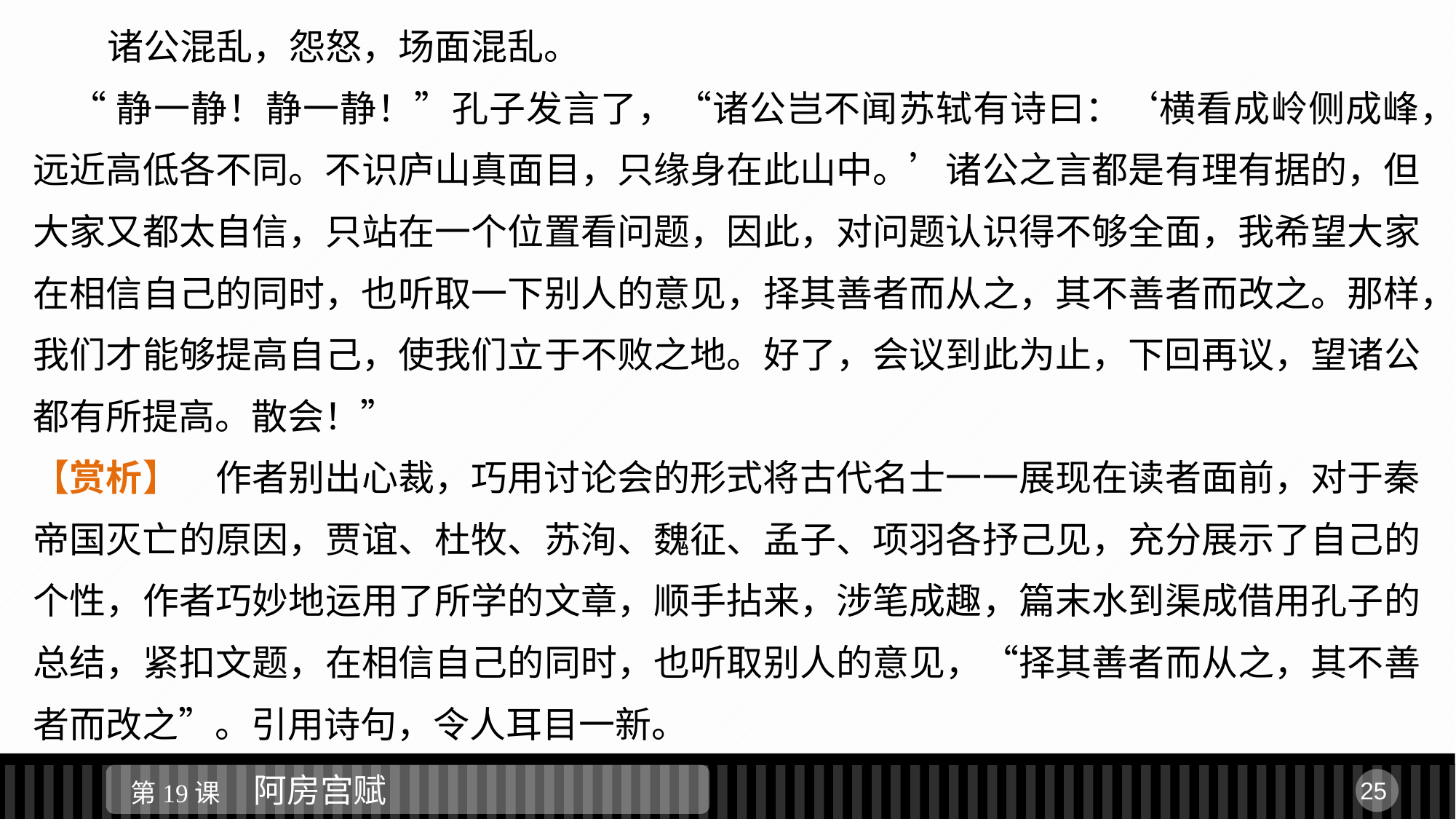

诸公混乱，怨怒，场面混乱。
    “静一静！静一静！”孔子发言了，“诸公岂不闻苏轼有诗曰：‘横看成岭侧成峰，远近高低各不同。不识庐山真面目，只缘身在此山中。’诸公之言都是有理有据的，但大家又都太自信，只站在一个位置看问题，因此，对问题认识得不够全面，我希望大家在相信自己的同时，也听取一下别人的意见，择其善者而从之，其不善者而改之。那样，我们才能够提高自己，使我们立于不败之地。好了，会议到此为止，下回再议，望诸公都有所提高。散会！”
【赏析】　作者别出心裁，巧用讨论会的形式将古代名士一一展现在读者面前，对于秦帝国灭亡的原因，贾谊、杜牧、苏洵、魏征、孟子、项羽各抒己见，充分展示了自己的个性，作者巧妙地运用了所学的文章，顺手拈来，涉笔成趣，篇末水到渠成借用孔子的总结，紧扣文题，在相信自己的同时，也听取别人的意见，“择其善者而从之，其不善者而改之”。引用诗句，令人耳目一新。